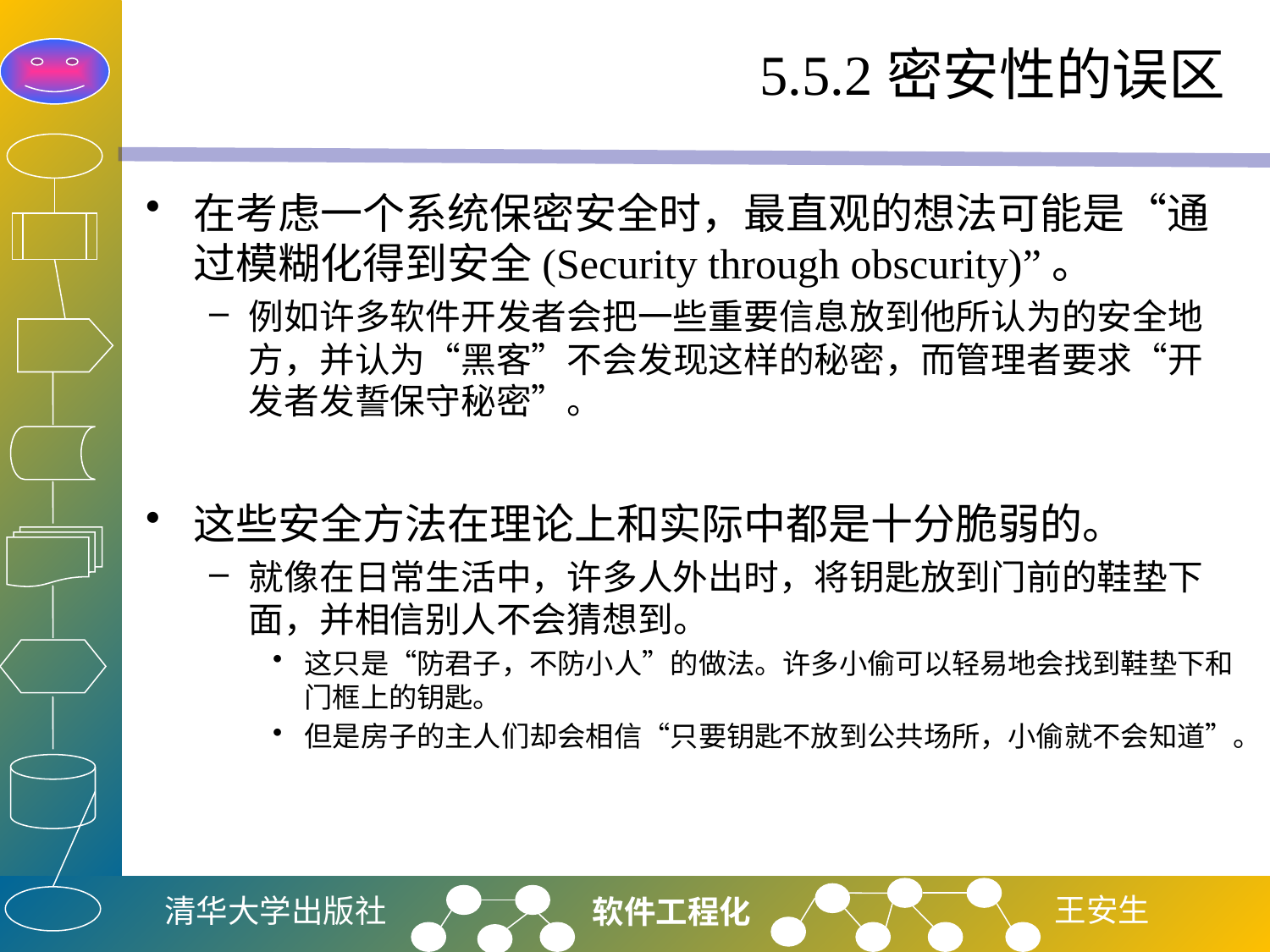

# 5.5.2密安性的误区
在考虑一个系统保密安全时，最直观的想法可能是“通过模糊化得到安全(Security through obscurity)”。
例如许多软件开发者会把一些重要信息放到他所认为的安全地方，并认为“黑客”不会发现这样的秘密，而管理者要求“开发者发誓保守秘密”。

这些安全方法在理论上和实际中都是十分脆弱的。
就像在日常生活中，许多人外出时，将钥匙放到门前的鞋垫下面，并相信别人不会猜想到。
这只是“防君子，不防小人”的做法。许多小偷可以轻易地会找到鞋垫下和门框上的钥匙。
但是房子的主人们却会相信“只要钥匙不放到公共场所，小偷就不会知道”。